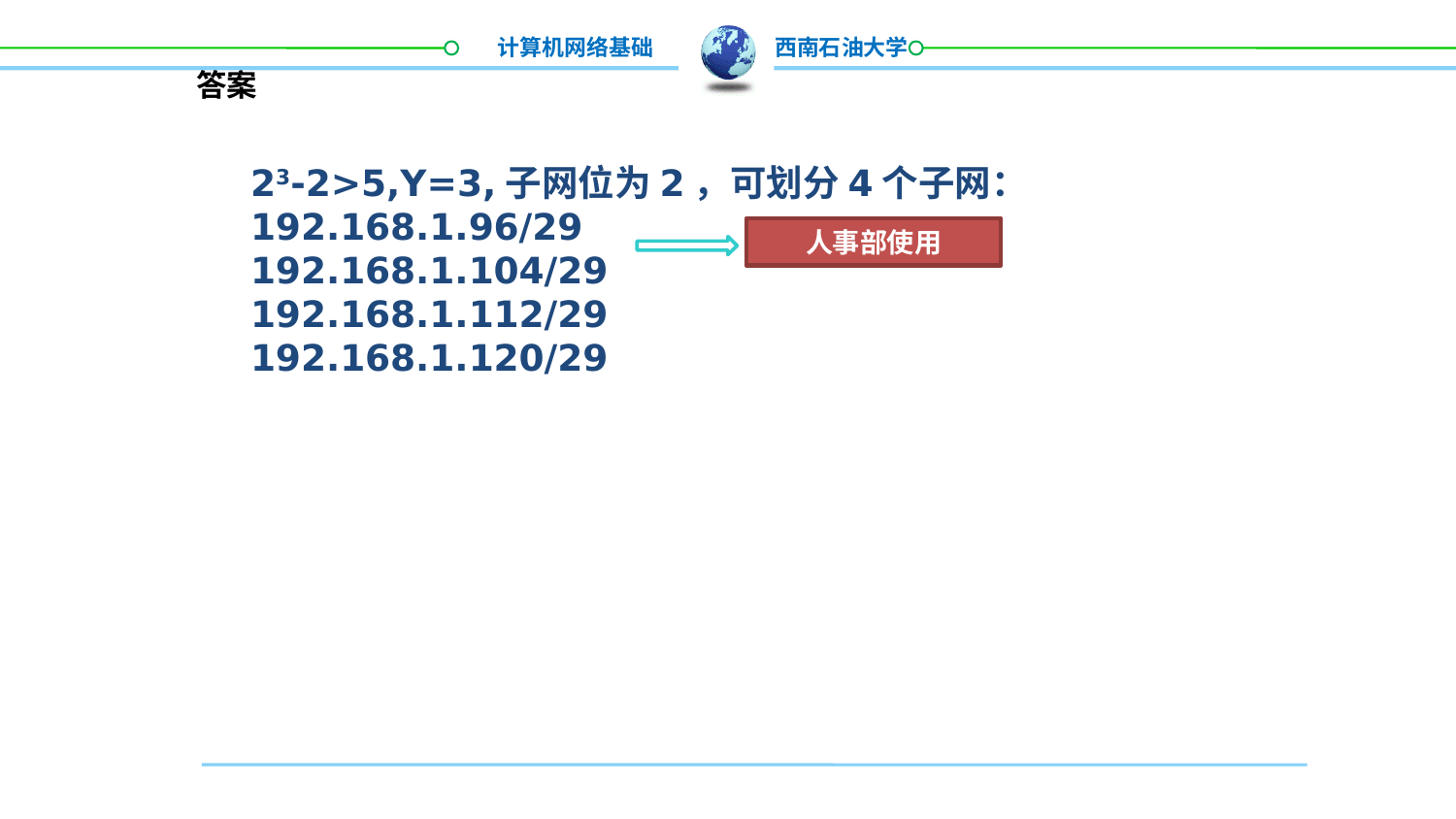

# 答案
23-2>5,Y=3,子网位为2，可划分4个子网：192.168.1.96/29
192.168.1.104/29
192.168.1.112/29
192.168.1.120/29

人事部使用